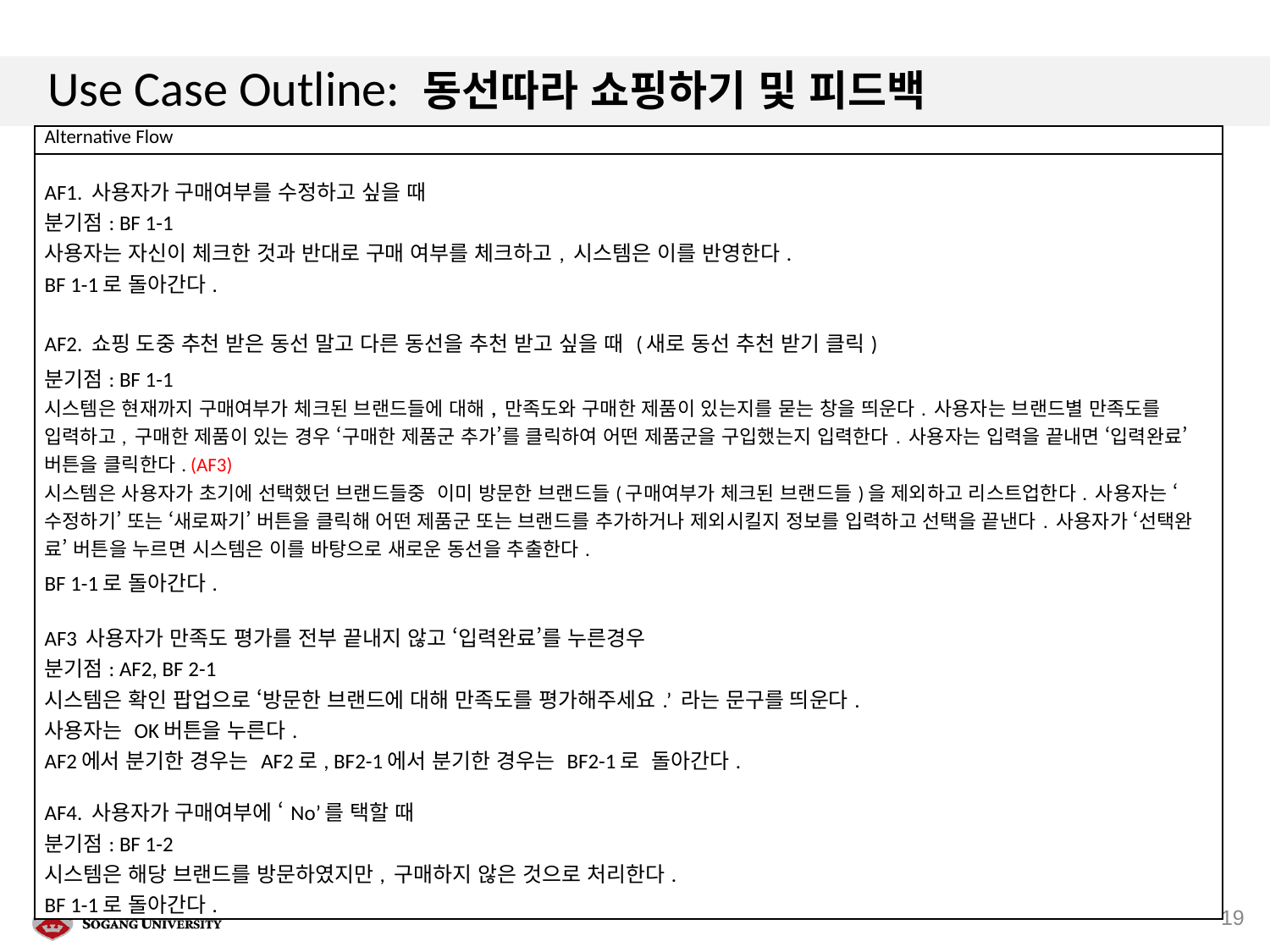

# Use Case Outline: 동선따라 쇼핑하기 및 피드백
| Alternative Flow |
| --- |
| AF1. 사용자가 구매여부를 수정하고 싶을 때 분기점: BF 1-1 사용자는 자신이 체크한 것과 반대로 구매 여부를 체크하고, 시스템은 이를 반영한다. BF 1-1로 돌아간다. AF2. 쇼핑 도중 추천 받은 동선 말고 다른 동선을 추천 받고 싶을 때 (새로 동선 추천 받기 클릭) 분기점: BF 1-1 시스템은 현재까지 구매여부가 체크된 브랜드들에 대해, 만족도와 구매한 제품이 있는지를 묻는 창을 띄운다. 사용자는 브랜드별 만족도를 입력하고, 구매한 제품이 있는 경우 ‘구매한 제품군 추가’를 클릭하여 어떤 제품군을 구입했는지 입력한다. 사용자는 입력을 끝내면 ‘입력완료’ 버튼을 클릭한다. (AF3) 시스템은 사용자가 초기에 선택했던 브랜드들중  이미 방문한 브랜드들(구매여부가 체크된 브랜드들)을 제외하고 리스트업한다. 사용자는 ‘수정하기’ 또는 ‘새로짜기’ 버튼을 클릭해 어떤 제품군 또는 브랜드를 추가하거나 제외시킬지 정보를 입력하고 선택을 끝낸다. 사용자가 ‘선택완료’ 버튼을 누르면 시스템은 이를 바탕으로 새로운 동선을 추출한다. BF 1-1로 돌아간다. AF3 사용자가 만족도 평가를 전부 끝내지 않고 ‘입력완료’를 누른경우 분기점: AF2, BF 2-1 시스템은 확인 팝업으로 ‘방문한 브랜드에 대해 만족도를 평가해주세요.’ 라는 문구를 띄운다. 사용자는 OK버튼을 누른다. AF2에서 분기한 경우는 AF2로, BF2-1에서 분기한 경우는 BF2-1로 돌아간다. AF4. 사용자가 구매여부에 ‘No’를 택할 때 분기점: BF 1-2 시스템은 해당 브랜드를 방문하였지만, 구매하지 않은 것으로 처리한다. BF 1-1로 돌아간다. |
19